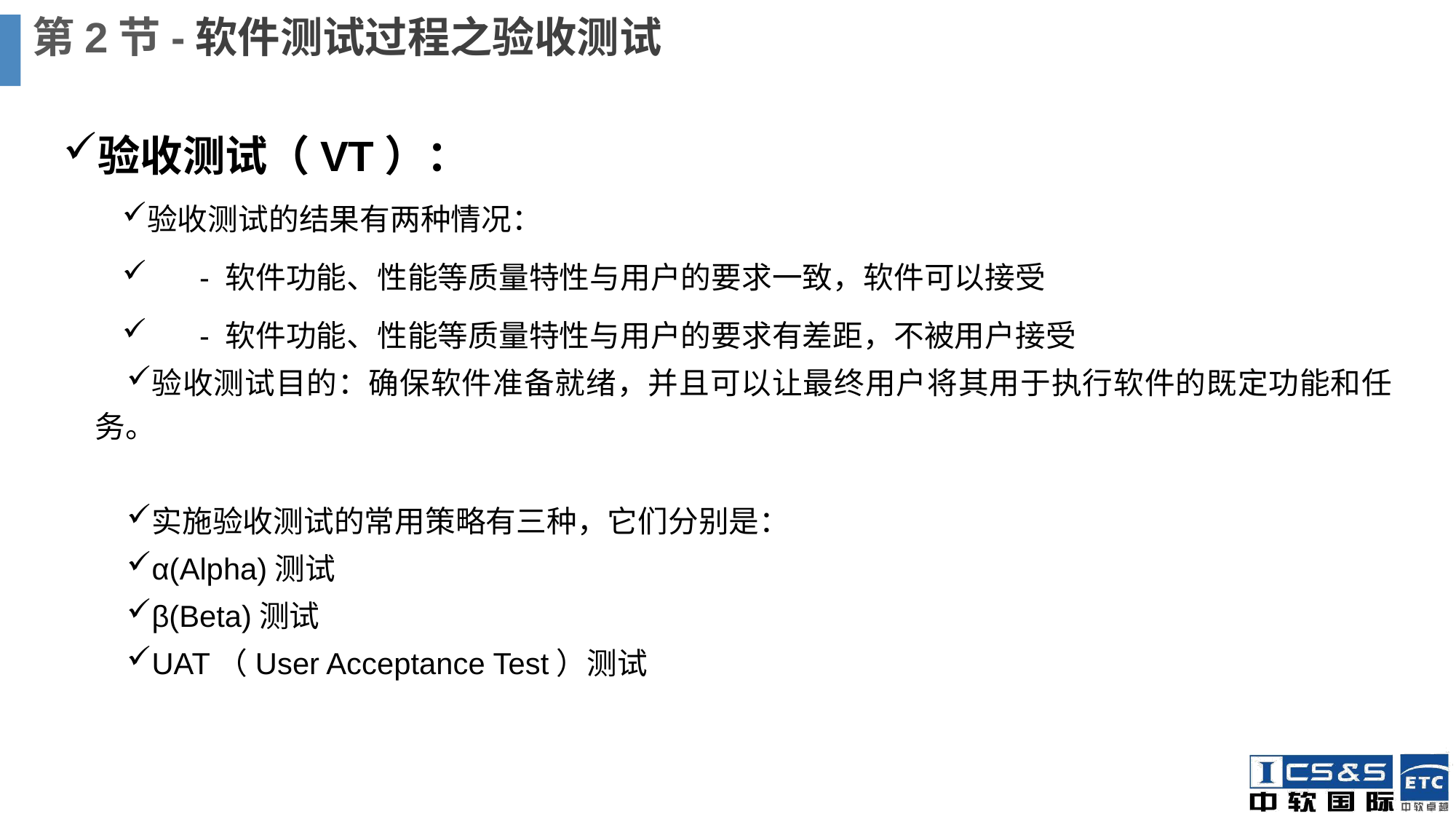

# 第2节-软件测试过程之验收测试
验收测试（VT）：
验收测试的结果有两种情况：
	- 软件功能、性能等质量特性与用户的要求一致，软件可以接受
	- 软件功能、性能等质量特性与用户的要求有差距，不被用户接受
验收测试目的：确保软件准备就绪，并且可以让最终用户将其用于执行软件的既定功能和任务。

实施验收测试的常用策略有三种，它们分别是：
α(Alpha)测试
β(Beta)测试
UAT（User Acceptance Test）测试